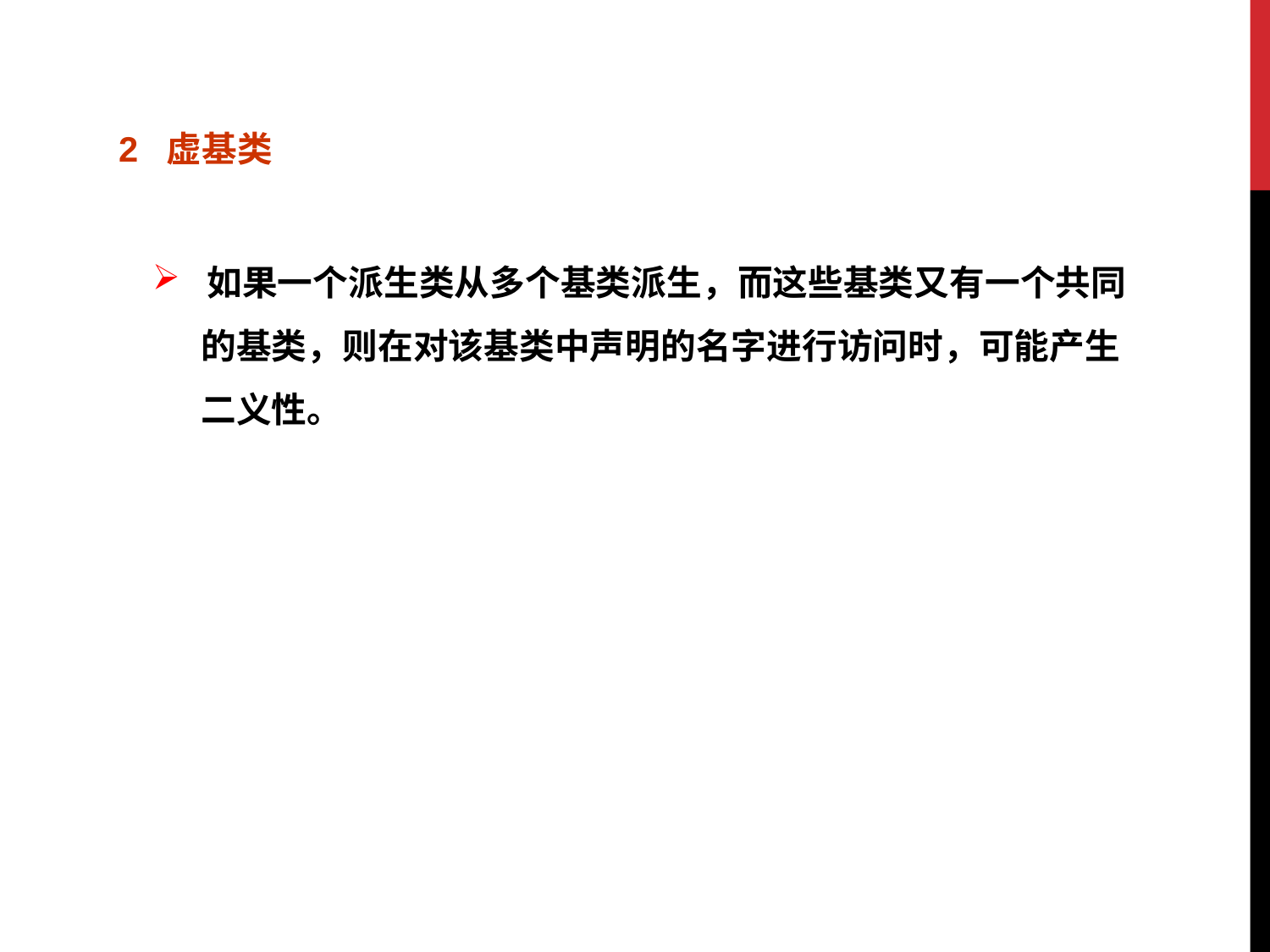

8.5.2  虚
2  虚基类
  如果一个派生类从多个基类派生，而这些基类又有一个共同
     的基类，则在对该基类中声明的名字进行访问时，可能产生
     二义性。